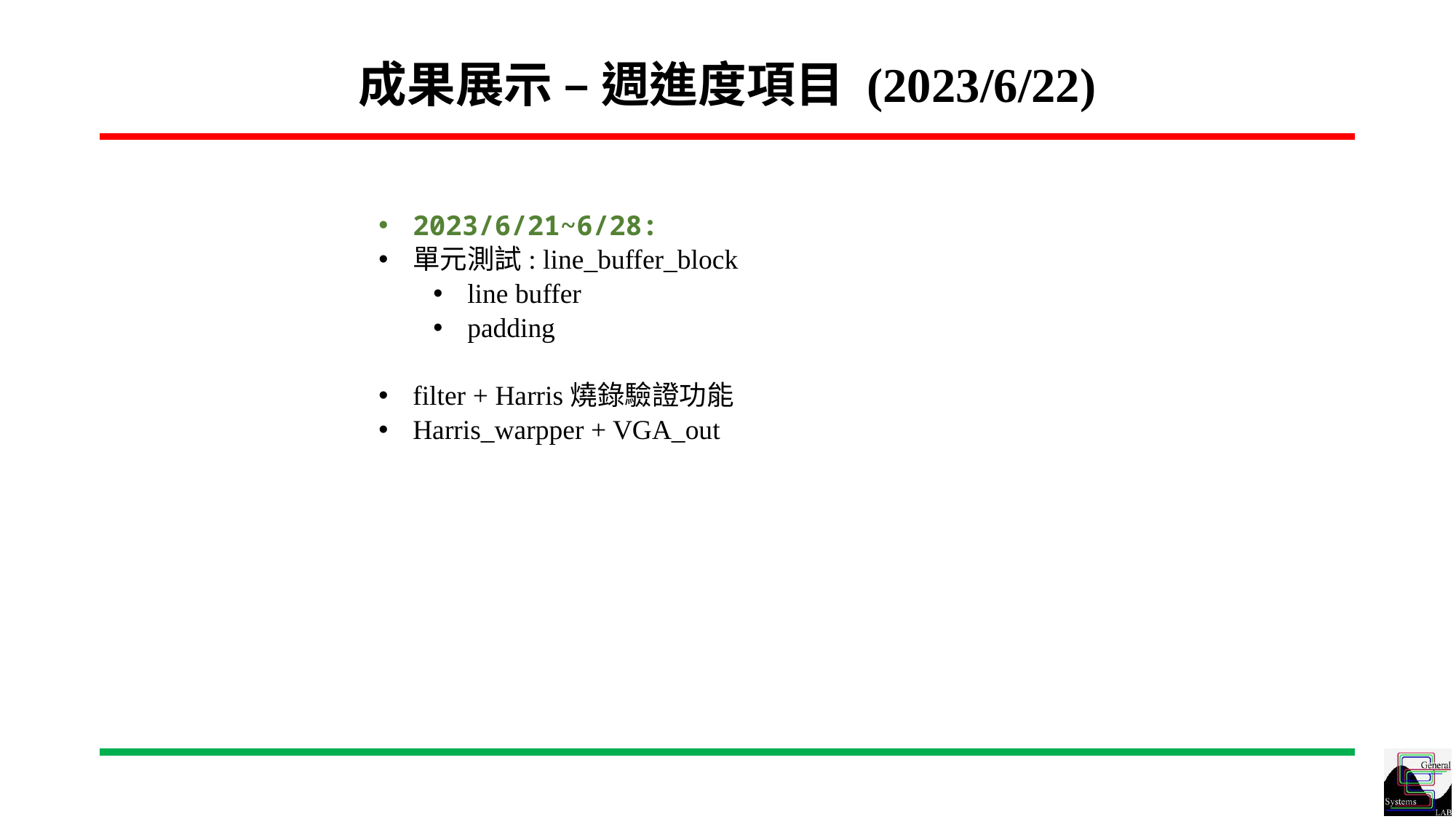

# 成果展示 – 週進度項目 (2023/6/22)
2023/6/21~6/28:
單元測試: line_buffer_block
line buffer
padding

filter + Harris燒錄驗證功能
Harris_warpper + VGA_out